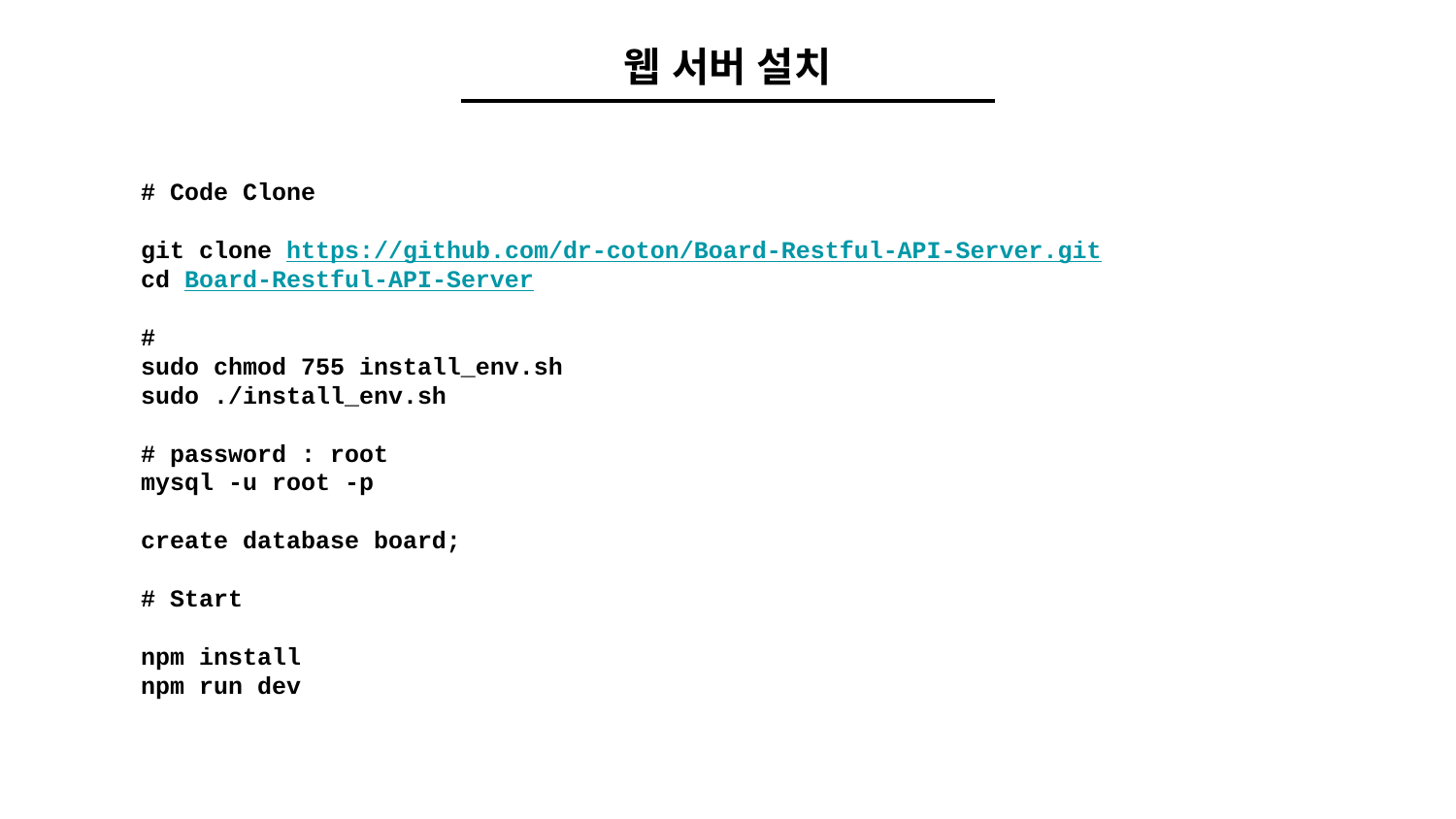

웹 서버 설치
# Code Clone

git clone https://github.com/dr-coton/Board-Restful-API-Server.git
cd Board-Restful-API-Server

#
sudo chmod 755 install_env.sh
sudo ./install_env.sh

# password : root
mysql -u root -p

create database board;

# Start

npm install
npm run dev